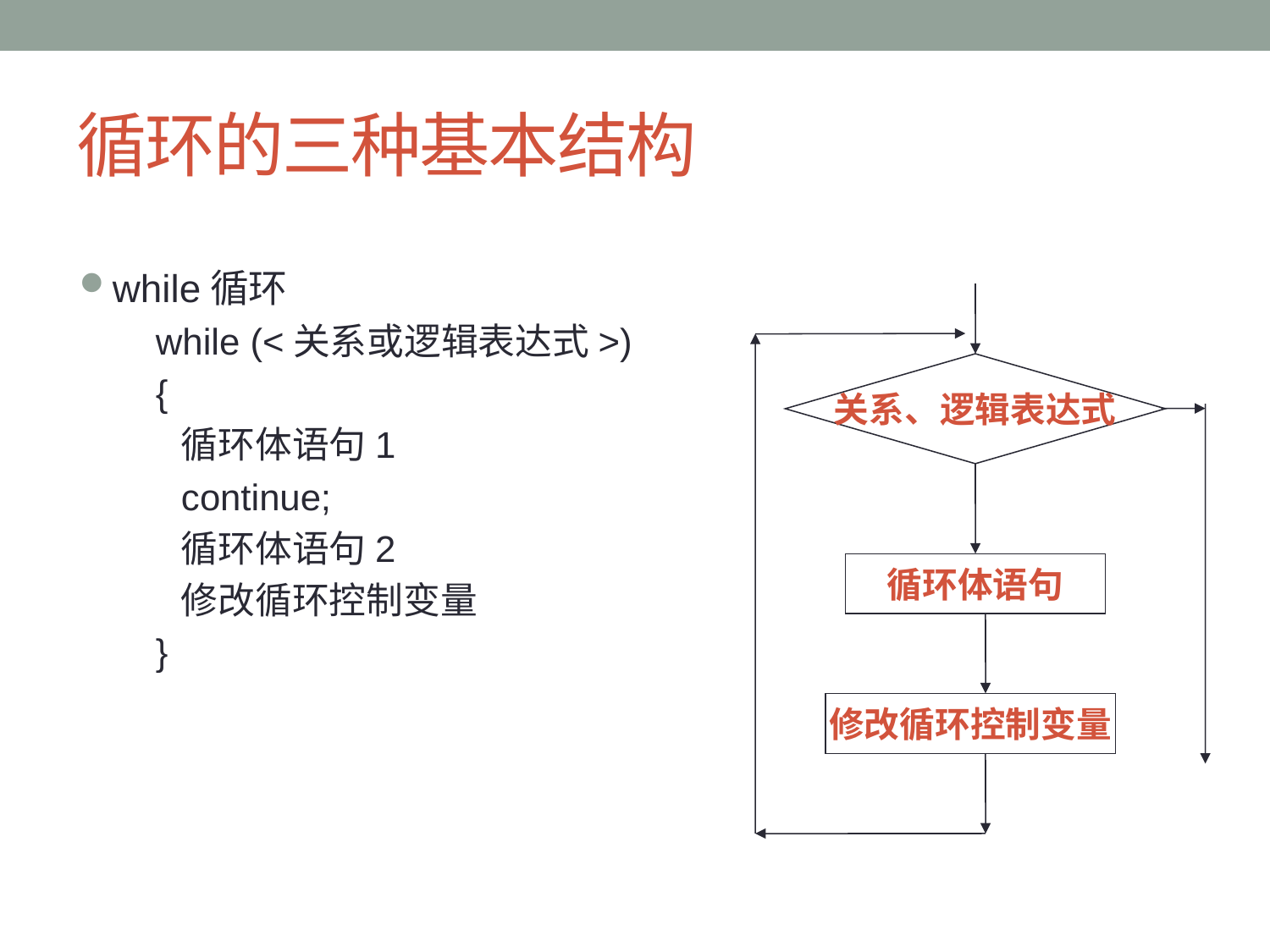

# 循环的三种基本结构
while循环
while (<关系或逻辑表达式>)
{
	循环体语句1
	continue;
	循环体语句2
	修改循环控制变量
}

关系、逻辑表达式

循环体语句

修改循环控制变量